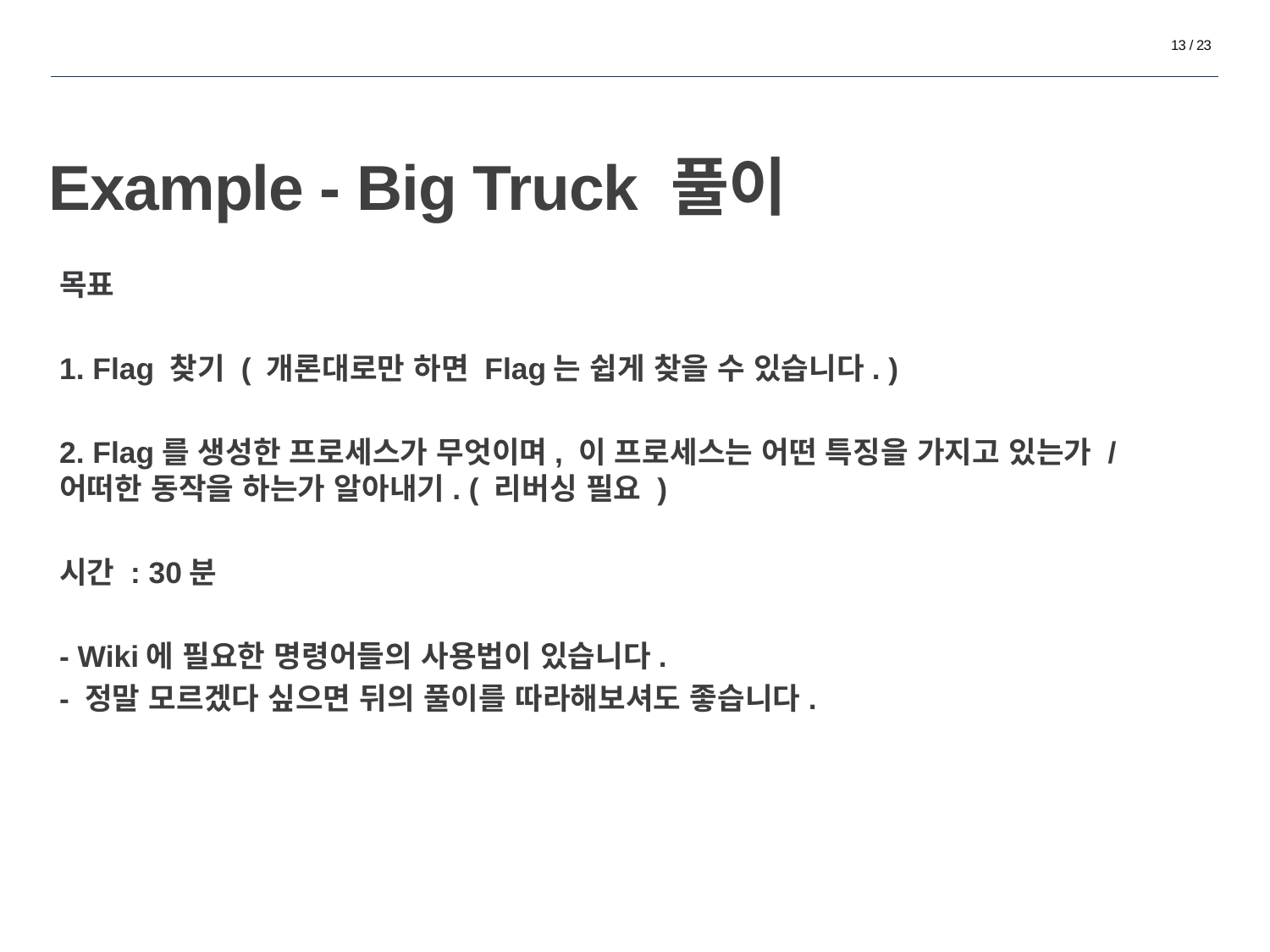

13 / 23
# Example - Big Truck 풀이

목표

1. Flag 찾기 ( 개론대로만 하면 Flag는 쉽게 찾을 수 있습니다. )

2. Flag를 생성한 프로세스가 무엇이며, 이 프로세스는 어떤 특징을 가지고 있는가 / 어떠한 동작을 하는가 알아내기. ( 리버싱 필요 )

시간 : 30분

- Wiki에 필요한 명령어들의 사용법이 있습니다.
- 정말 모르겠다 싶으면 뒤의 풀이를 따라해보셔도 좋습니다.